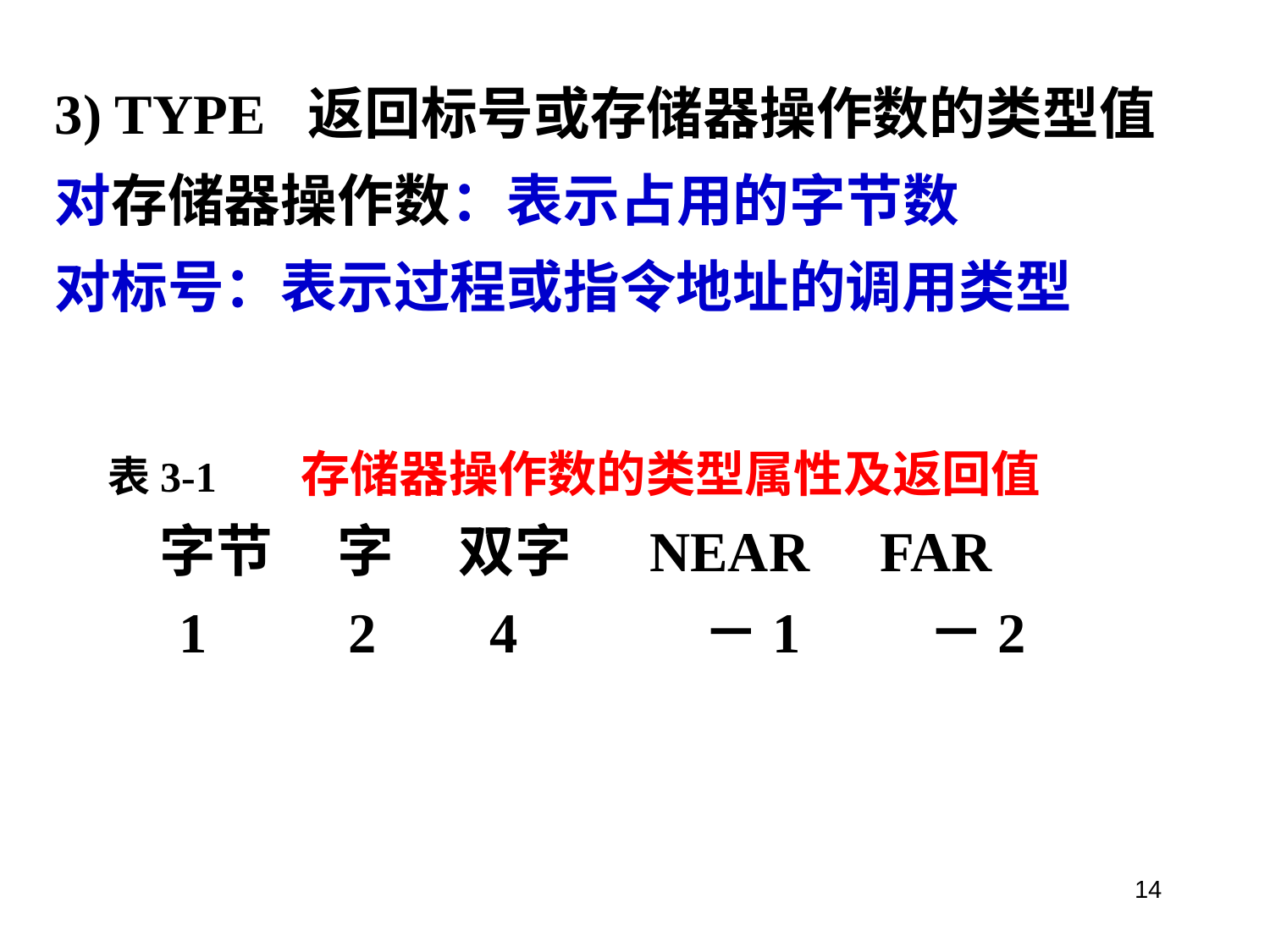

3) TYPE  返回标号或存储器操作数的类型值
对存储器操作数：表示占用的字节数
对标号：表示过程或指令地址的调用类型
表3-1       存储器操作数的类型属性及返回值
   字节     字     双字     NEAR     FAR
     1          2        4            －1        －2

14